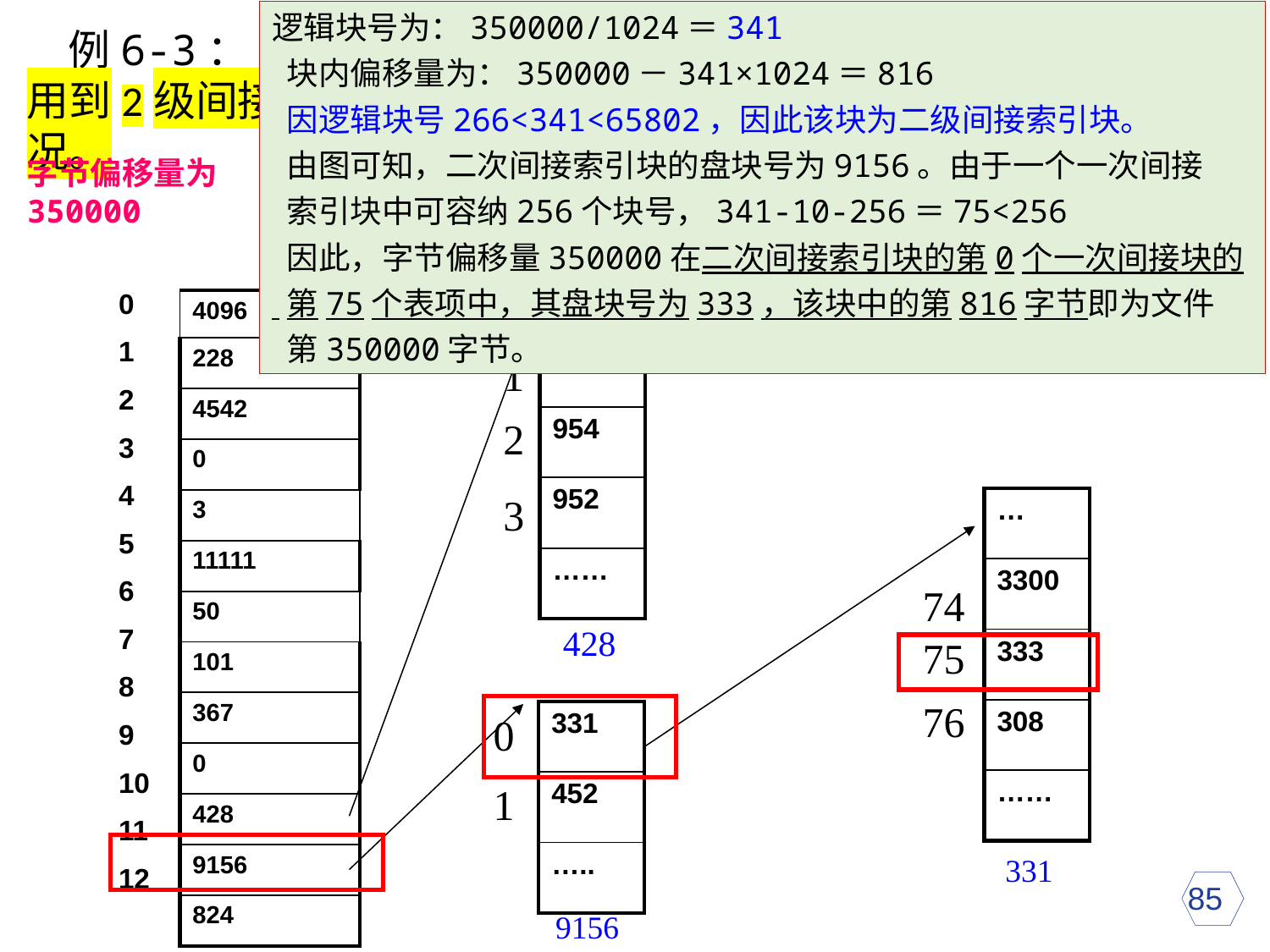

逻辑块号为：350000/1024＝341
 块内偏移量为：350000－341×1024＝816
 因逻辑块号266<341<65802，因此该块为二级间接索引块。
 由图可知，二次间接索引块的盘块号为9156。由于一个一次间接
 索引块中可容纳256个块号，341-10-256＝75<256
 因此，字节偏移量350000在二次间接索引块的第0个一次间接块的
 第75个表项中，其盘块号为333，该块中的第816字节即为文件
 第350000字节。
   例6-3：Unix多级索引下文件的字节偏移量转换成物理地址
用到2级间接索引的情况。
字节偏移量为350000
| 1011 |
| --- |
| 109 |
| 954 |
| 952 |
| …… |
0
0
1
2
3
4
5
6
7
8
9
10
11
12
| 4096 |
| --- |
| 228 |
| 4542 |
| 0 |
| 3 |
| 11111 |
| 50 |
| 101 |
| 367 |
| 0 |
| 428 |
| 9156 |
| 824 |

1
2
3
| … |
| --- |
| 3300 |
| 333 |
| 308 |
| …… |

74
428
75

76

| 331 |
| --- |
| 452 |
| ….. |
0

1

331

 85
9156